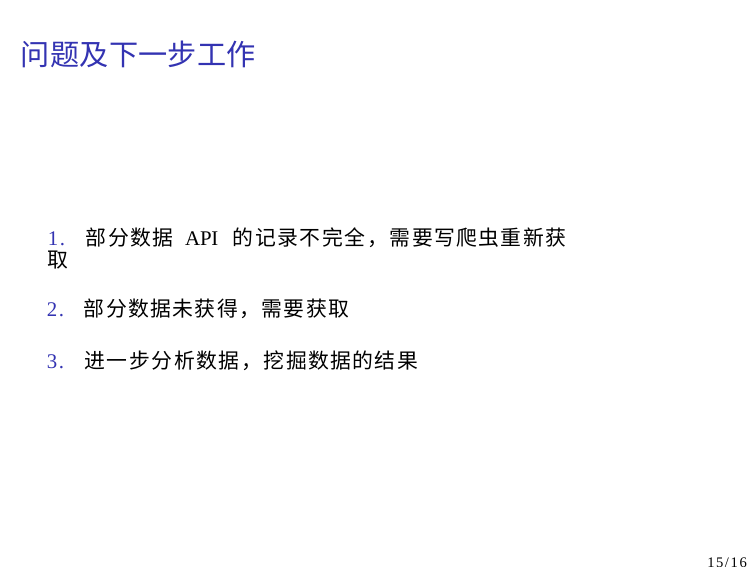

问题及下一步工作

1.  部分数据 API 的记录不完全，需要写爬虫重新获取
2.  部分数据未获得，需要获取

3.  进一步分析数据，挖掘数据的结果

15/16